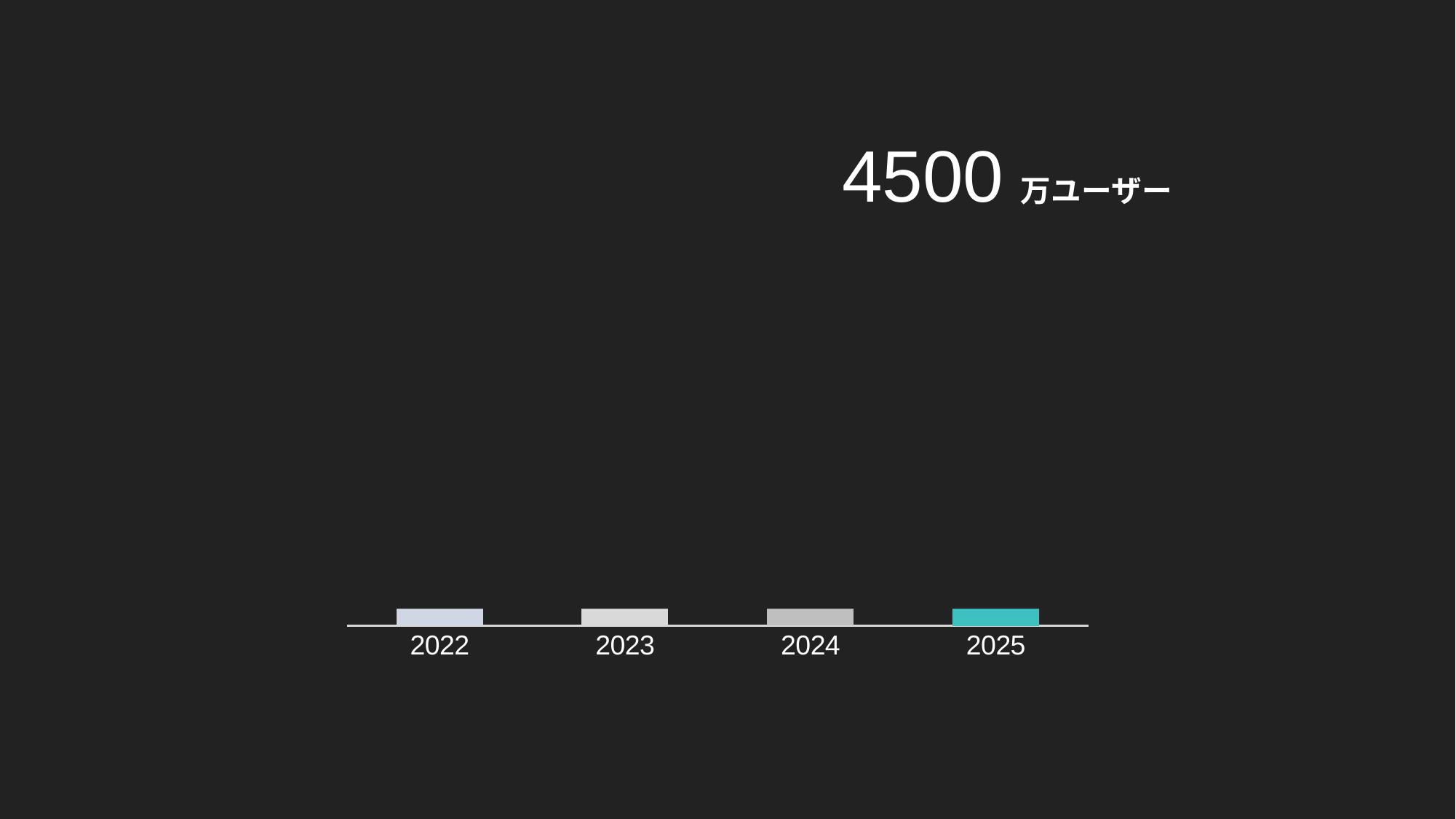

4500万ユーザー

### Chart

| Category | 列1 |
|---|---|
| 2022 | 10.0 |
| 2023 | 20.0 |
| 2024 | 40.0 |
| 2025 | 60.0 |